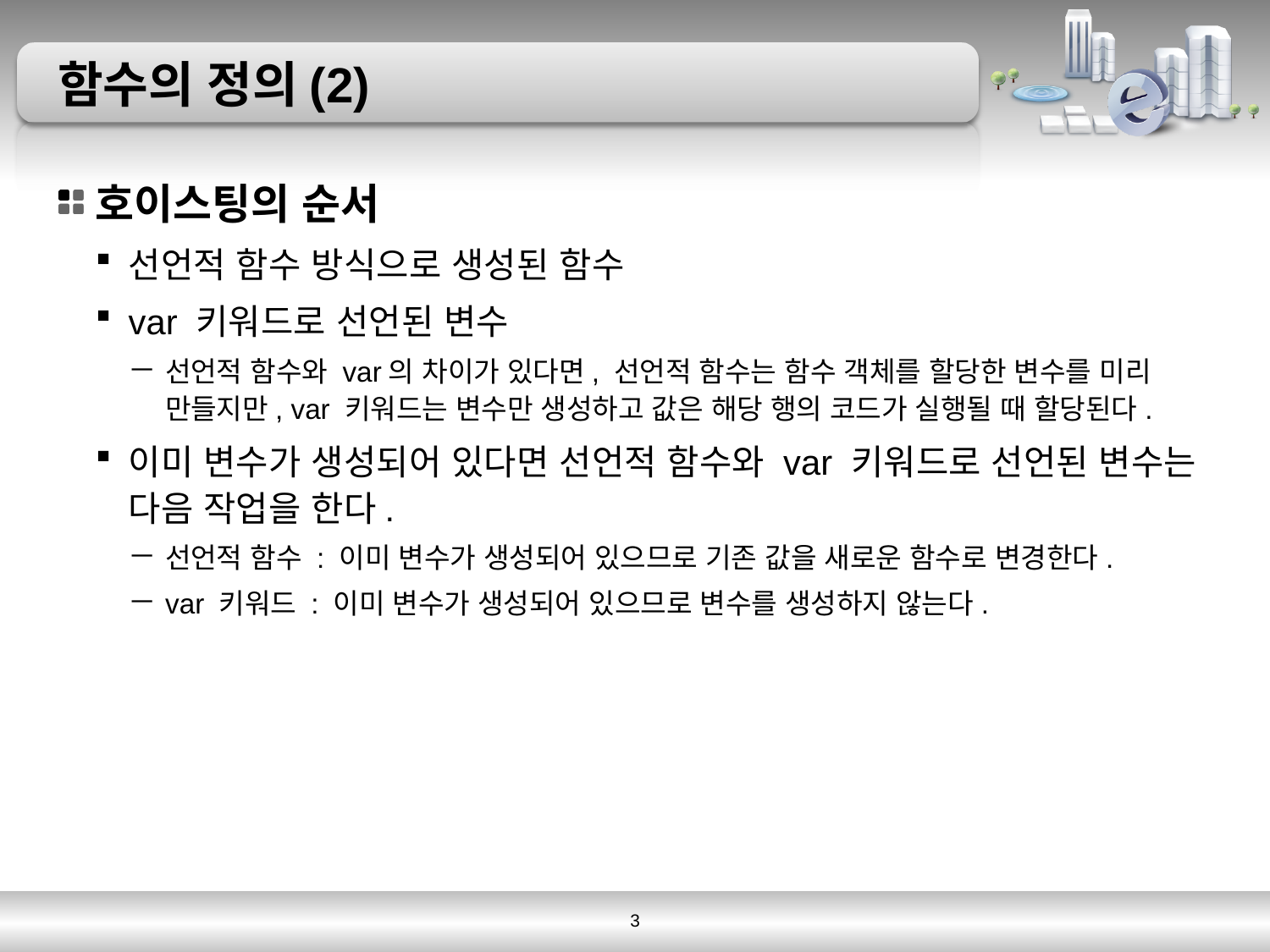

# 함수의 정의(2)
호이스팅의 순서
선언적 함수 방식으로 생성된 함수
var 키워드로 선언된 변수
선언적 함수와 var의 차이가 있다면, 선언적 함수는 함수 객체를 할당한 변수를 미리 만들지만, var 키워드는 변수만 생성하고 값은 해당 행의 코드가 실행될 때 할당된다.
이미 변수가 생성되어 있다면 선언적 함수와 var 키워드로 선언된 변수는 다음 작업을 한다.
선언적 함수 : 이미 변수가 생성되어 있으므로 기존 값을 새로운 함수로 변경한다.
var 키워드 : 이미 변수가 생성되어 있으므로 변수를 생성하지 않는다.